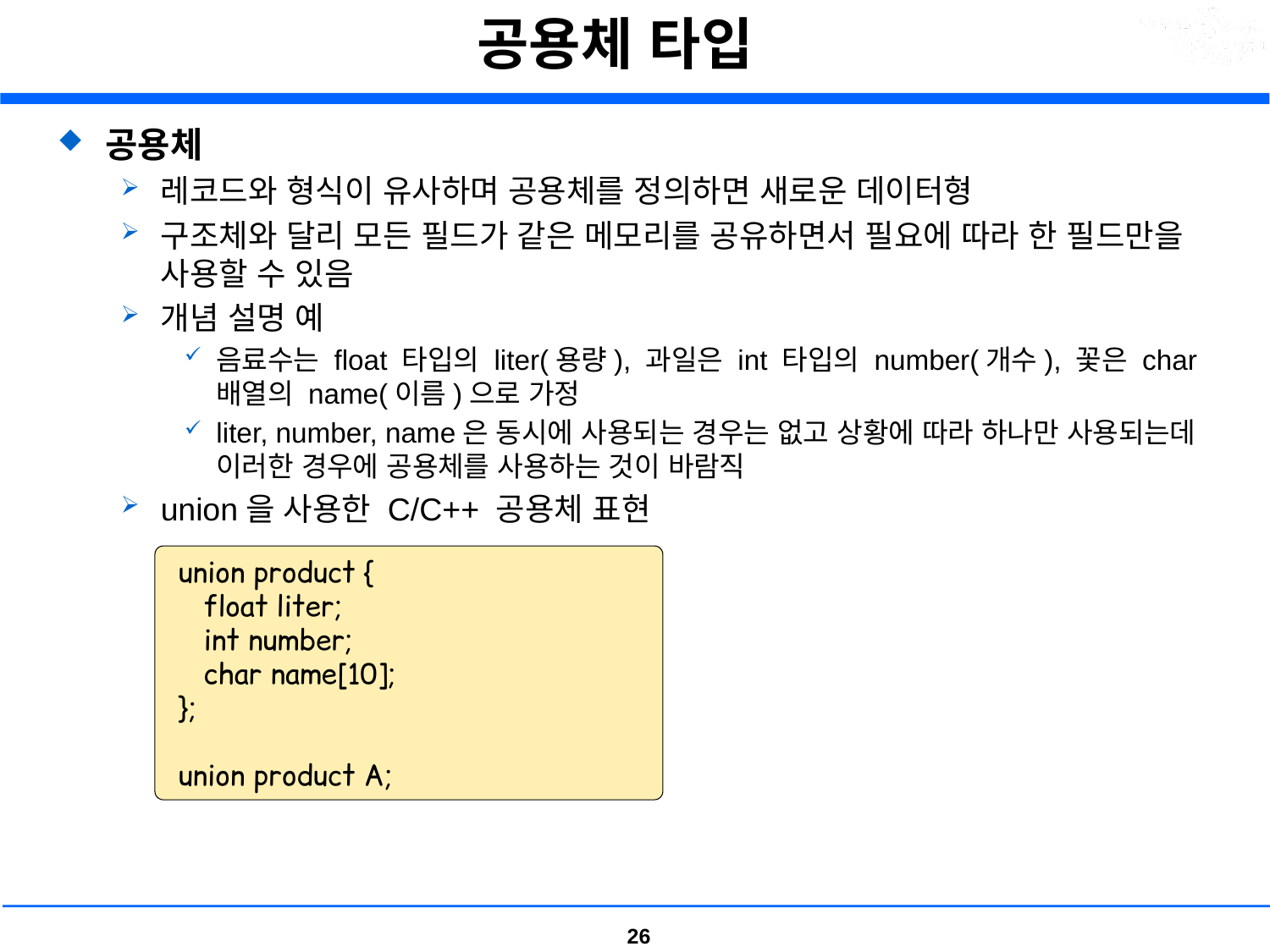

# 공용체 타입
공용체
레코드와 형식이 유사하며 공용체를 정의하면 새로운 데이터형
구조체와 달리 모든 필드가 같은 메모리를 공유하면서 필요에 따라 한 필드만을 사용할 수 있음
개념 설명 예
음료수는 float 타입의 liter(용량), 과일은 int 타입의 number(개수), 꽃은 char 배열의 name(이름)으로 가정
liter, number, name은 동시에 사용되는 경우는 없고 상황에 따라 하나만 사용되는데 이러한 경우에 공용체를 사용하는 것이 바람직
union을 사용한 C/C++ 공용체 표현

 union product {
    float liter;
    int number;
    char name[10];
 };

 union product A;